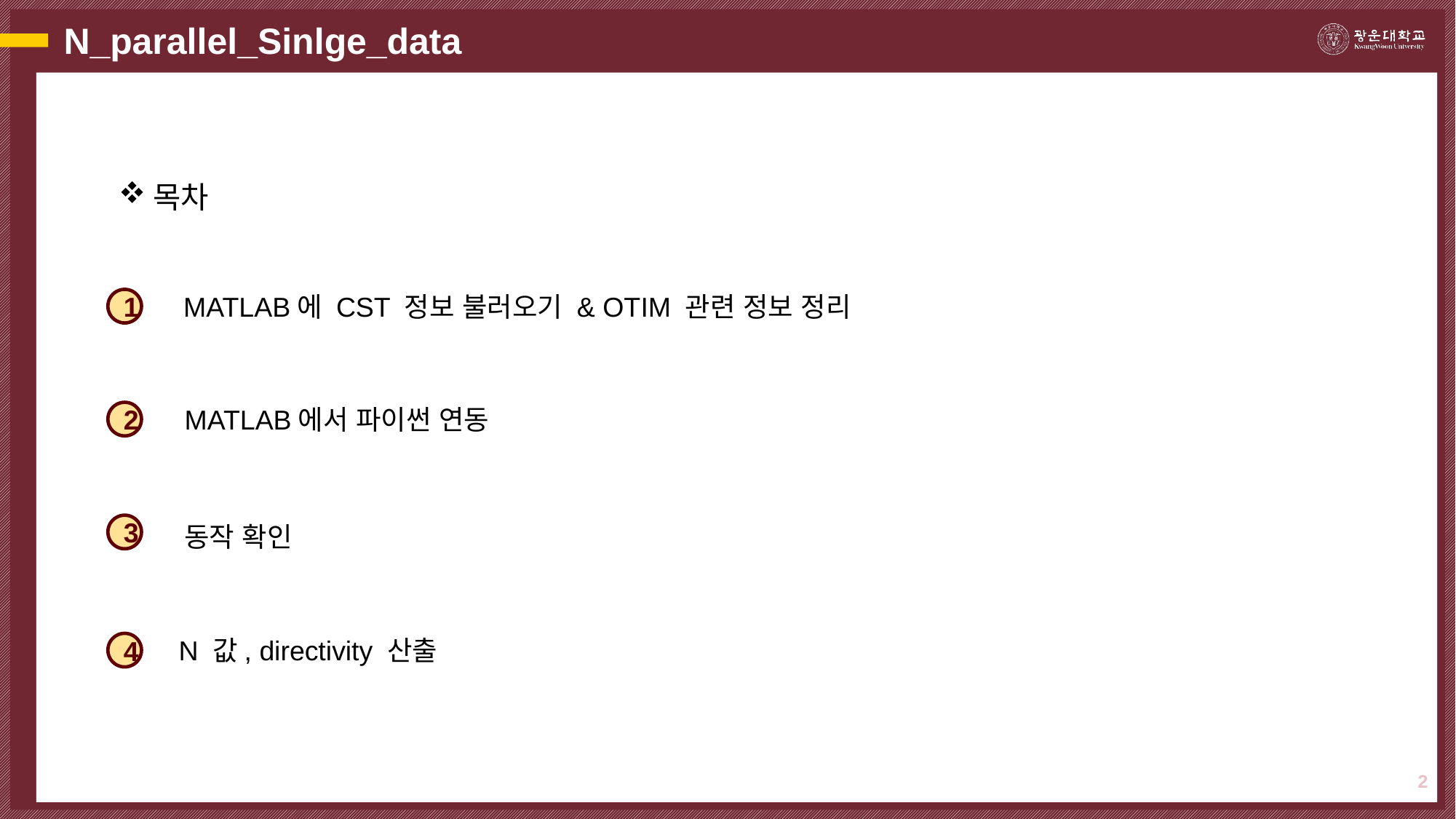

# N_parallel_Sinlge_data
목차
MATLAB에 CST 정보 불러오기 & OTIM 관련 정보 정리
1
MATLAB에서 파이썬 연동
2
동작 확인
3
N 값, directivity 산출
4
2